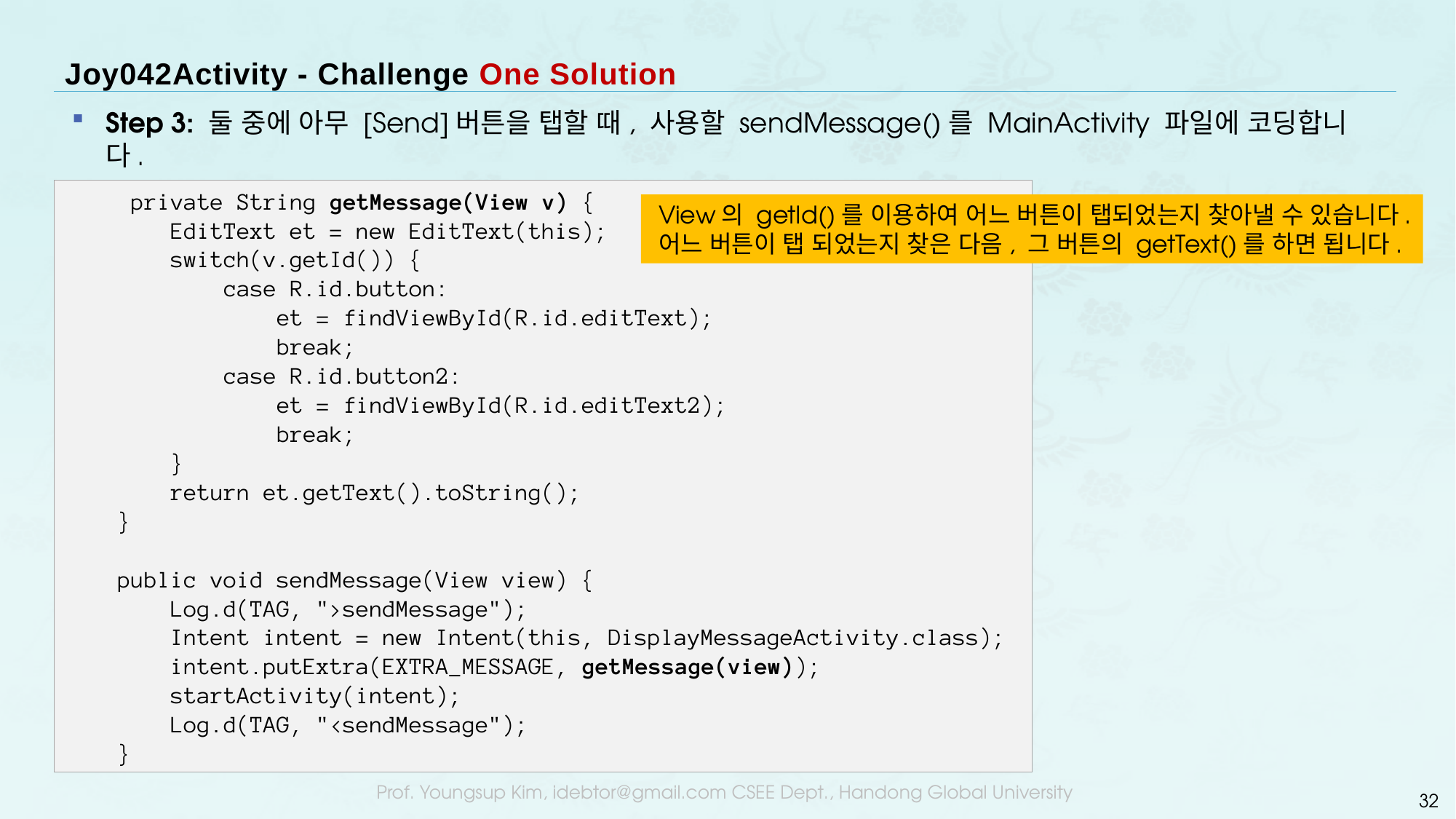

# Joy042Activity - Challenge One Solution
Step 3: 둘 중에 아무 [Send]버튼을 탭할 때, 사용할 sendMessage()를 MainActivity 파일에 코딩합니다.
     private String getMessage(View v) {
        EditText et = new EditText(this);
        switch(v.getId()) {
            case R.id.button:
                et = findViewById(R.id.editText);
                break;
            case R.id.button2:
                et = findViewById(R.id.editText2);
                break;
        }
        return et.getText().toString();
    }

    public void sendMessage(View view) {
        Log.d(TAG, ">sendMessage");
        Intent intent = new Intent(this, DisplayMessageActivity.class);
        intent.putExtra(EXTRA_MESSAGE, getMessage(view));
        startActivity(intent);
        Log.d(TAG, "<sendMessage");
    }
View의 getId()를 이용하여 어느 버튼이 탭되었는지 찾아낼 수 있습니다.
어느 버튼이 탭 되었는지 찾은 다음, 그 버튼의 getText()를 하면 됩니다.
32